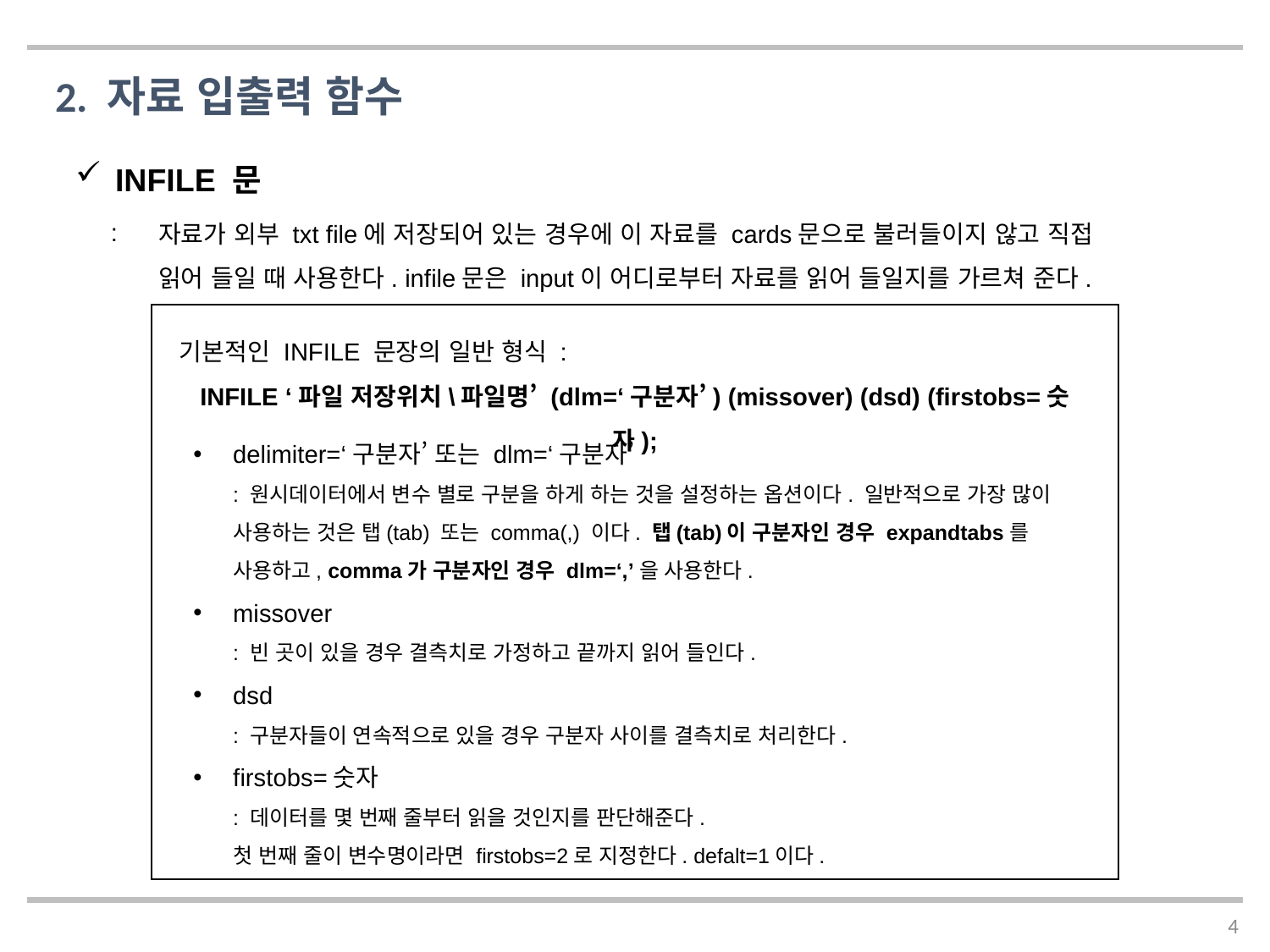

2. 자료 입출력 함수
INFILE 문
자료가 외부 txt file에 저장되어 있는 경우에 이 자료를 cards문으로 불러들이지 않고 직접 읽어 들일 때 사용한다. infile문은 input이 어디로부터 자료를 읽어 들일지를 가르쳐 준다.

기본적인 INFILE 문장의 일반 형식 :
INFILE ‘파일 저장위치\파일명’ (dlm=‘구분자’) (missover) (dsd) (firstobs=숫자);
delimiter=‘구분자’ 또는 dlm=‘구분자’
: 원시데이터에서 변수 별로 구분을 하게 하는 것을 설정하는 옵션이다. 일반적으로 가장 많이 사용하는 것은 탭(tab) 또는 comma(,) 이다. 탭(tab)이 구분자인 경우 expandtabs를 사용하고, comma가 구분자인 경우 dlm=‘,’을 사용한다.
missover
: 빈 곳이 있을 경우 결측치로 가정하고 끝까지 읽어 들인다.
dsd
: 구분자들이 연속적으로 있을 경우 구분자 사이를 결측치로 처리한다.
firstobs=숫자
: 데이터를 몇 번째 줄부터 읽을 것인지를 판단해준다.
첫 번째 줄이 변수명이라면 firstobs=2로 지정한다. defalt=1이다.